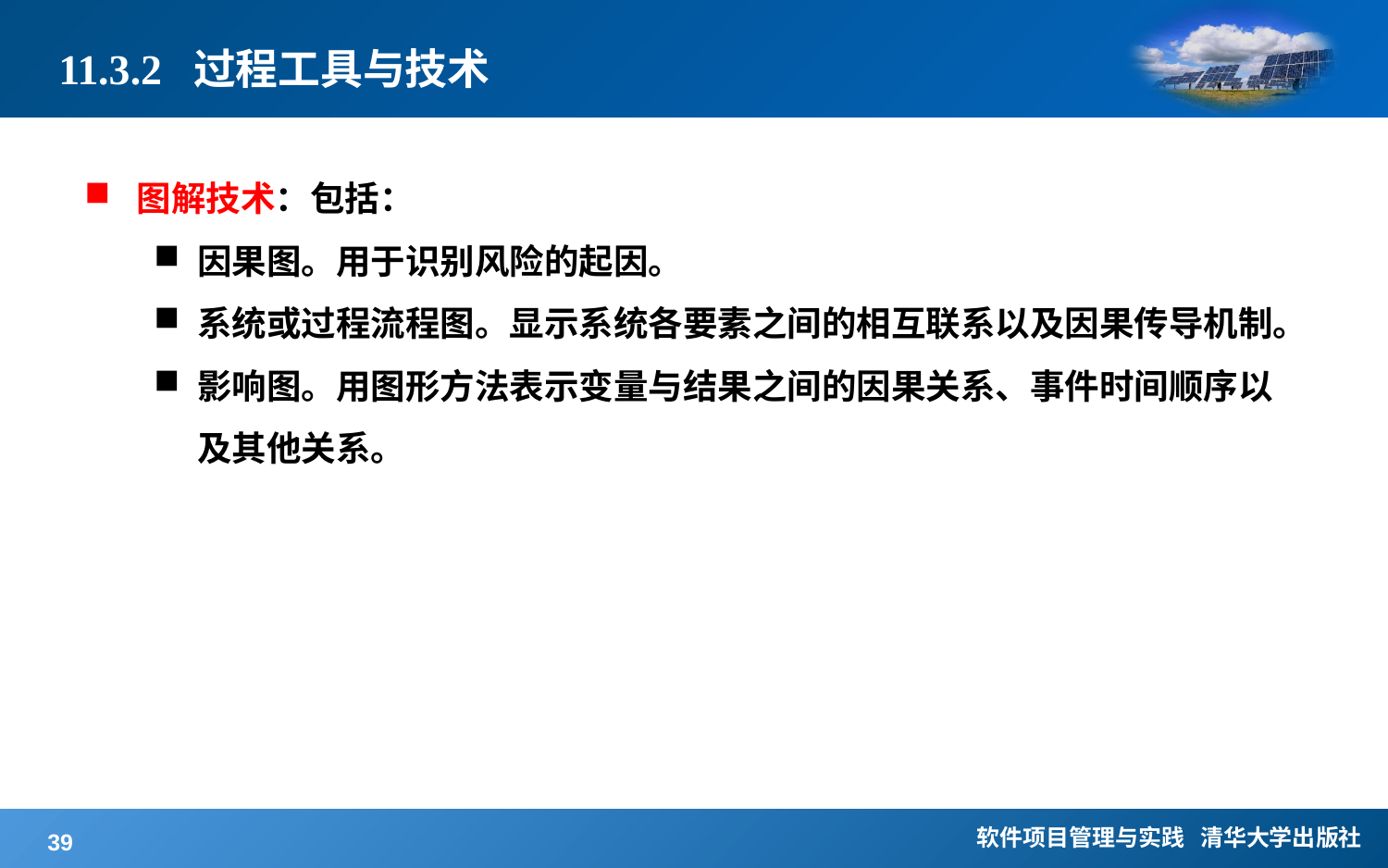

# 11.3.2  过程工具与技术
图解技术：包括：
因果图。用于识别风险的起因。
系统或过程流程图。显示系统各要素之间的相互联系以及因果传导机制。
影响图。用图形方法表示变量与结果之间的因果关系、事件时间顺序以及其他关系。